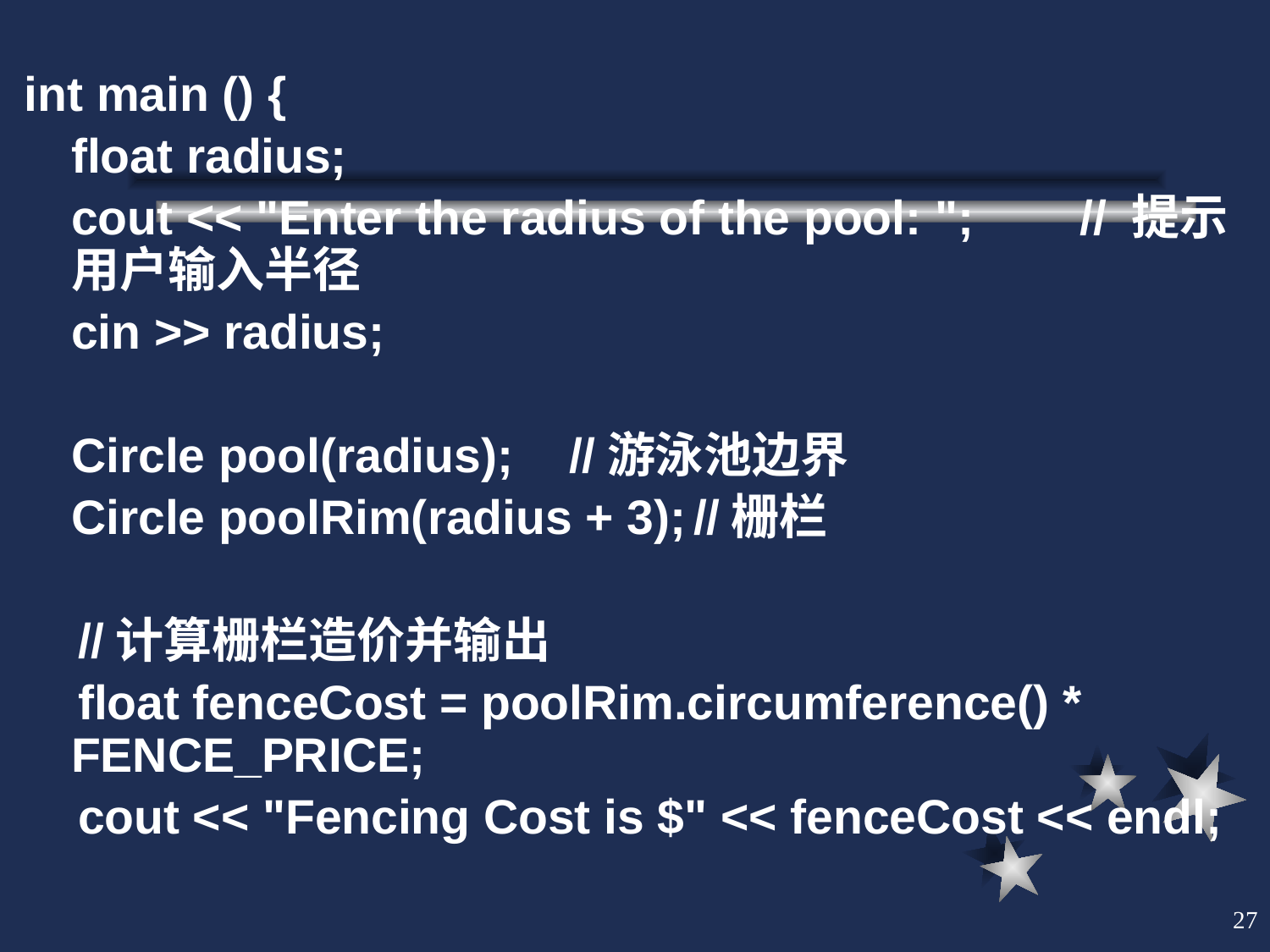

int main () {
	float radius;
	cout << "Enter the radius of the pool: ";	 // 提示用户输入半径
	cin >> radius;

	Circle pool(radius);		//游泳池边界
	Circle poolRim(radius + 3);	//栅栏

    //计算栅栏造价并输出
    float fenceCost = poolRim.circumference() * FENCE_PRICE;
    cout << "Fencing Cost is $" << fenceCost << endl;
27